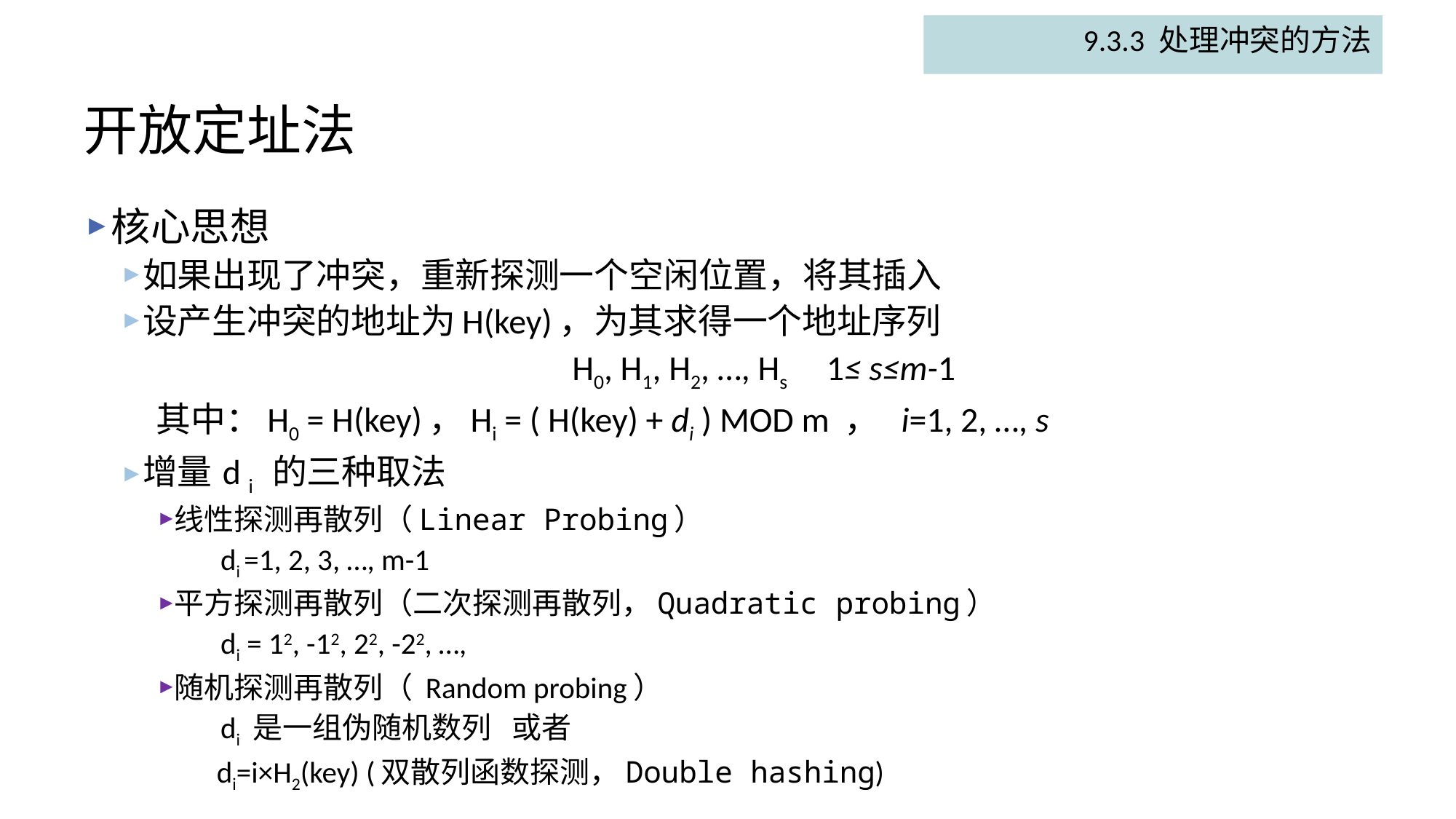

9.3.3 处理冲突的方法
# 开放定址法
核心思想
如果出现了冲突，重新探测一个空闲位置，将其插入
设产生冲突的地址为H(key)，为其求得一个地址序列
H0, H1, H2, …, Hs     1≤ s≤m-1
其中：H0 = H(key)，Hi = ( H(key) + di ) MOD m ，  i=1, 2, …, s
增量 d i  的三种取法
线性探测再散列（Linear Probing）
      di =1, 2, 3, …, m-1
平方探测再散列（二次探测再散列，Quadratic probing）
      di = 12, -12, 22, -22, …,
随机探测再散列（ Random probing）
      di 是一组伪随机数列   或者
         di=i×H2(key) (双散列函数探测，Double hashing)